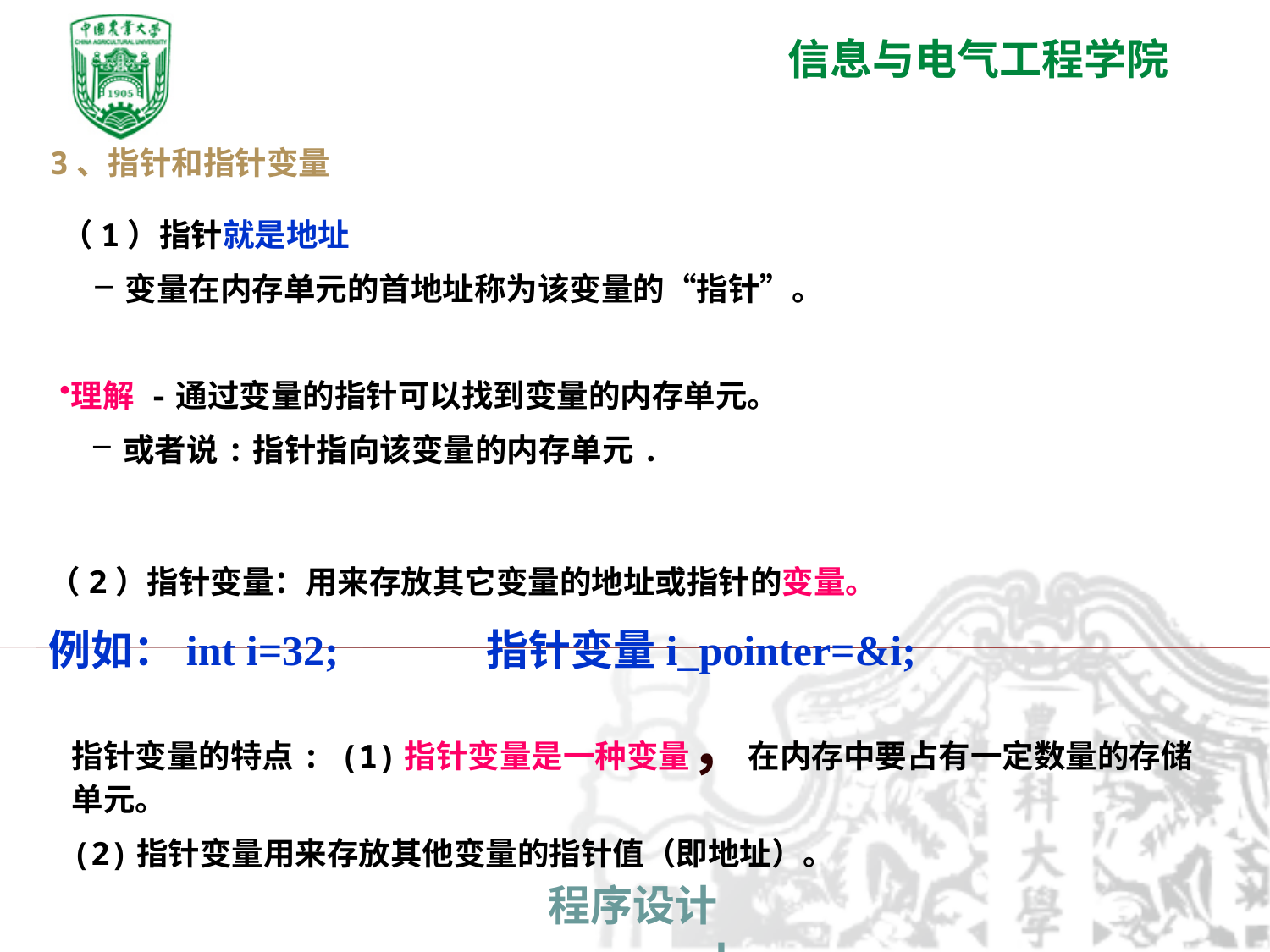

3、指针和指针变量
（1）指针就是地址
变量在内存单元的首地址称为该变量的“指针”。
理解 -通过变量的指针可以找到变量的内存单元。
或者说:指针指向该变量的内存单元.
（2）指针变量：用来存放其它变量的地址或指针的变量。
例如：int i=32;             指针变量i_pointer=&i;
指针变量的特点: (1)指针变量是一种变量，在内存中要占有一定数量的存储单元。
(2)指针变量用来存放其他变量的指针值（即地址）。